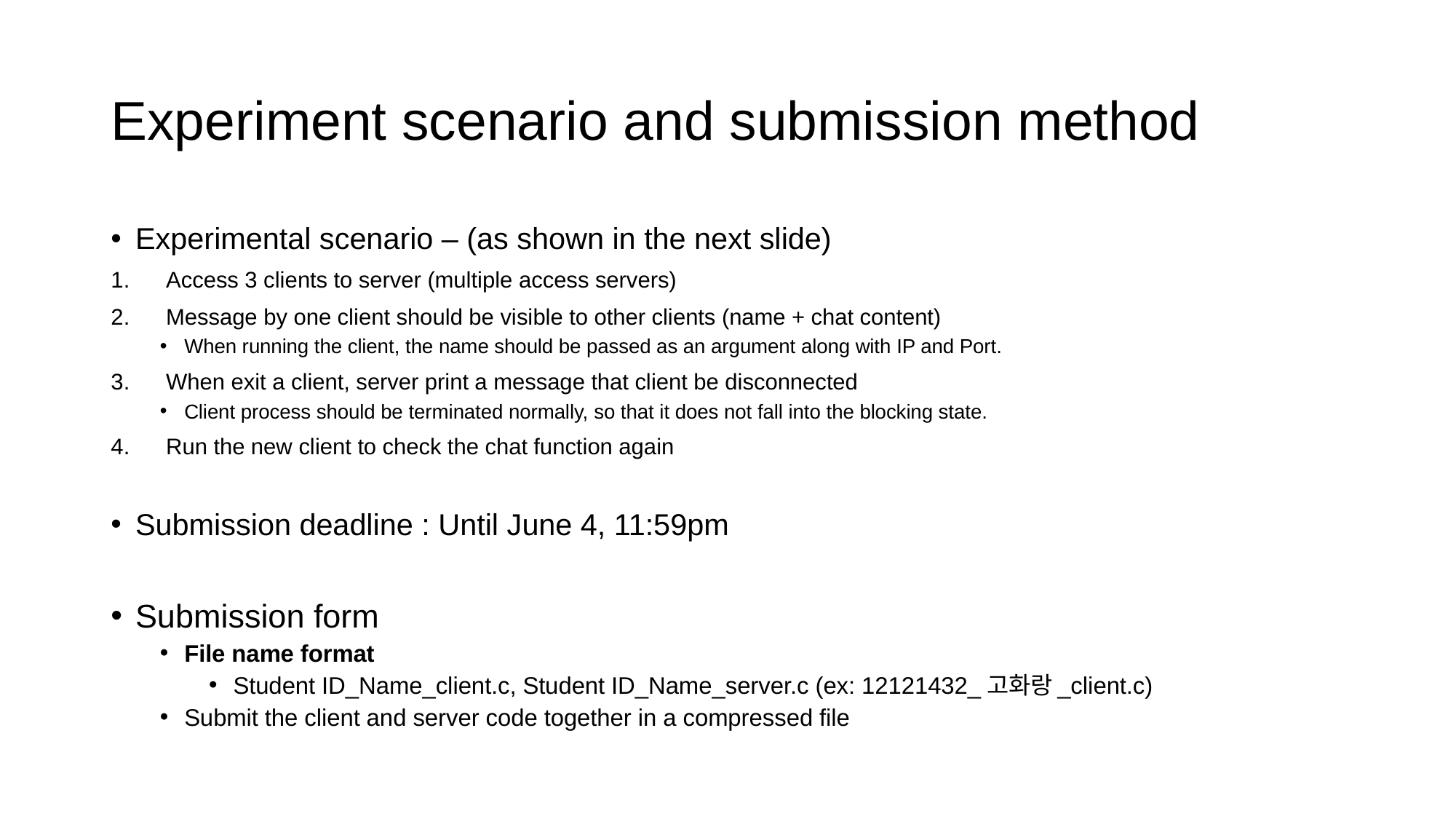

# Experiment scenario and submission method
Experimental scenario – (as shown in the next slide)
Access 3 clients to server (multiple access servers)
Message by one client should be visible to other clients (name + chat content)
When running the client, the name should be passed as an argument along with IP and Port.
When exit a client, server print a message that client be disconnected
Client process should be terminated normally, so that it does not fall into the blocking state.
Run the new client to check the chat function again

Submission deadline : Until June 4, 11:59pm

Submission form
File name format
Student ID_Name_client.c, Student ID_Name_server.c (ex: 12121432_고화랑_client.c)
Submit the client and server code together in a compressed file